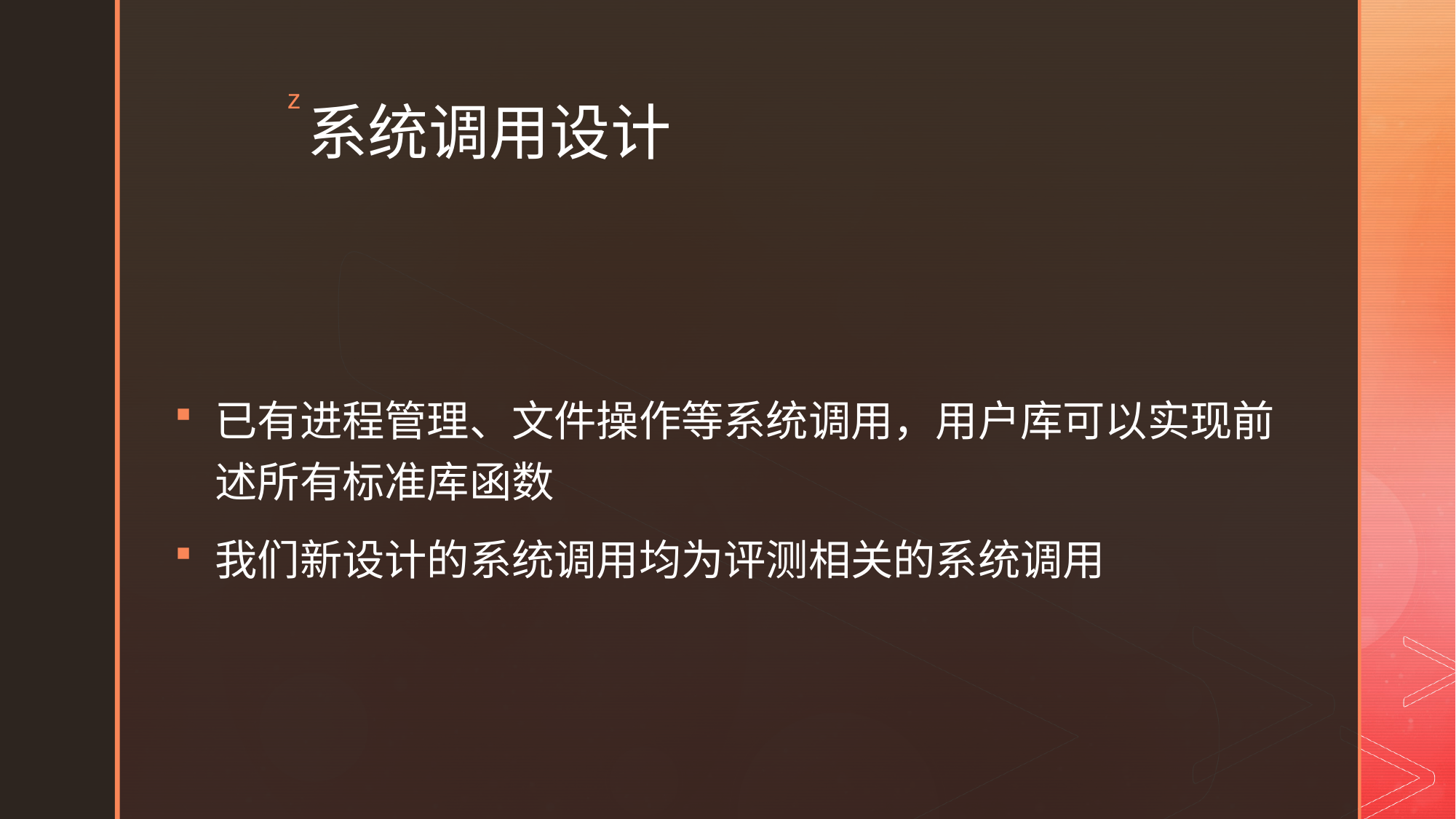

# 系统调用设计
已有进程管理、文件操作等系统调用，用户库可以实现前述所有标准库函数
我们新设计的系统调用均为评测相关的系统调用